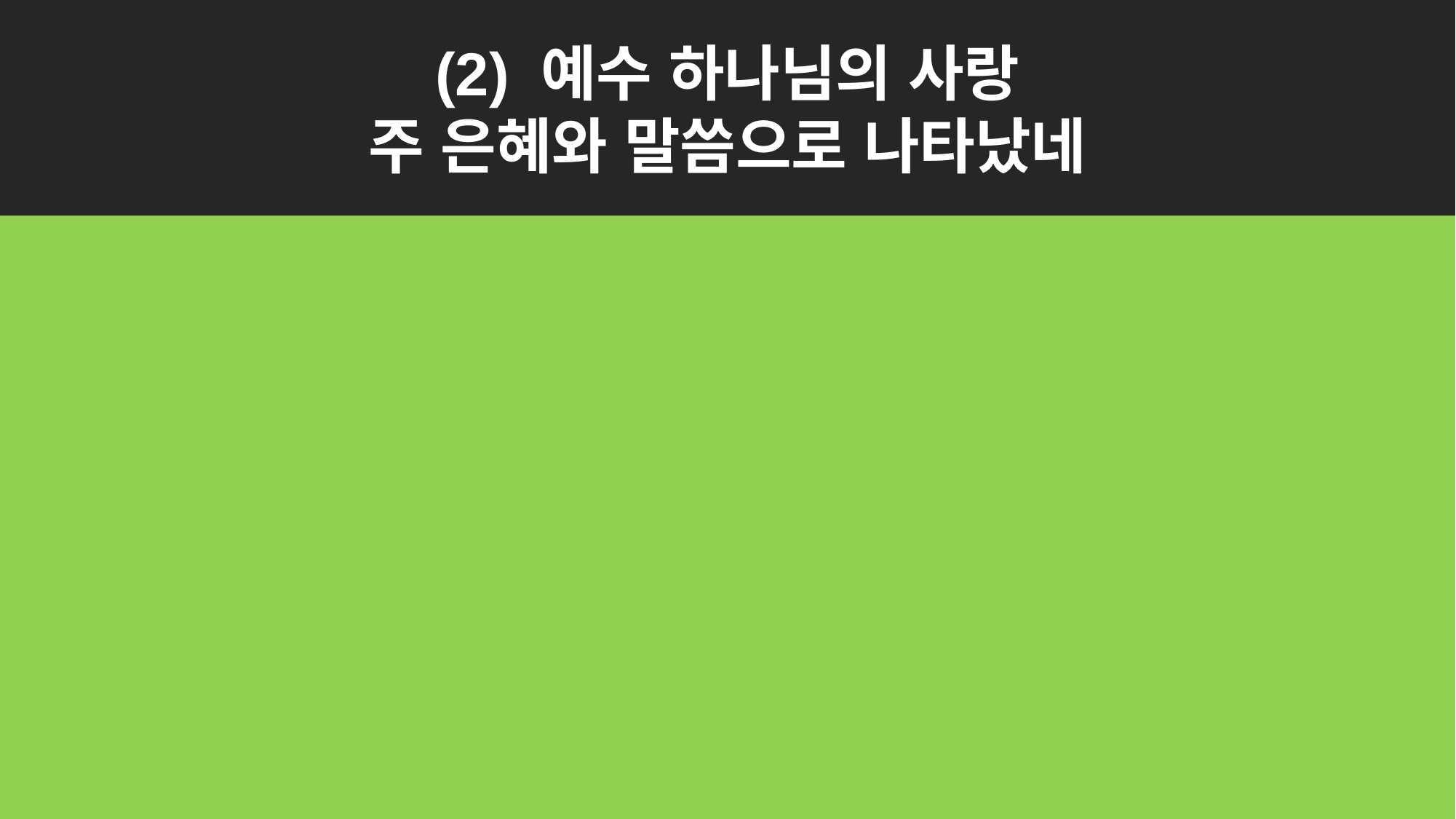

(2) 예수 하나님의 사랑
주 은혜와 말씀으로 나타났네